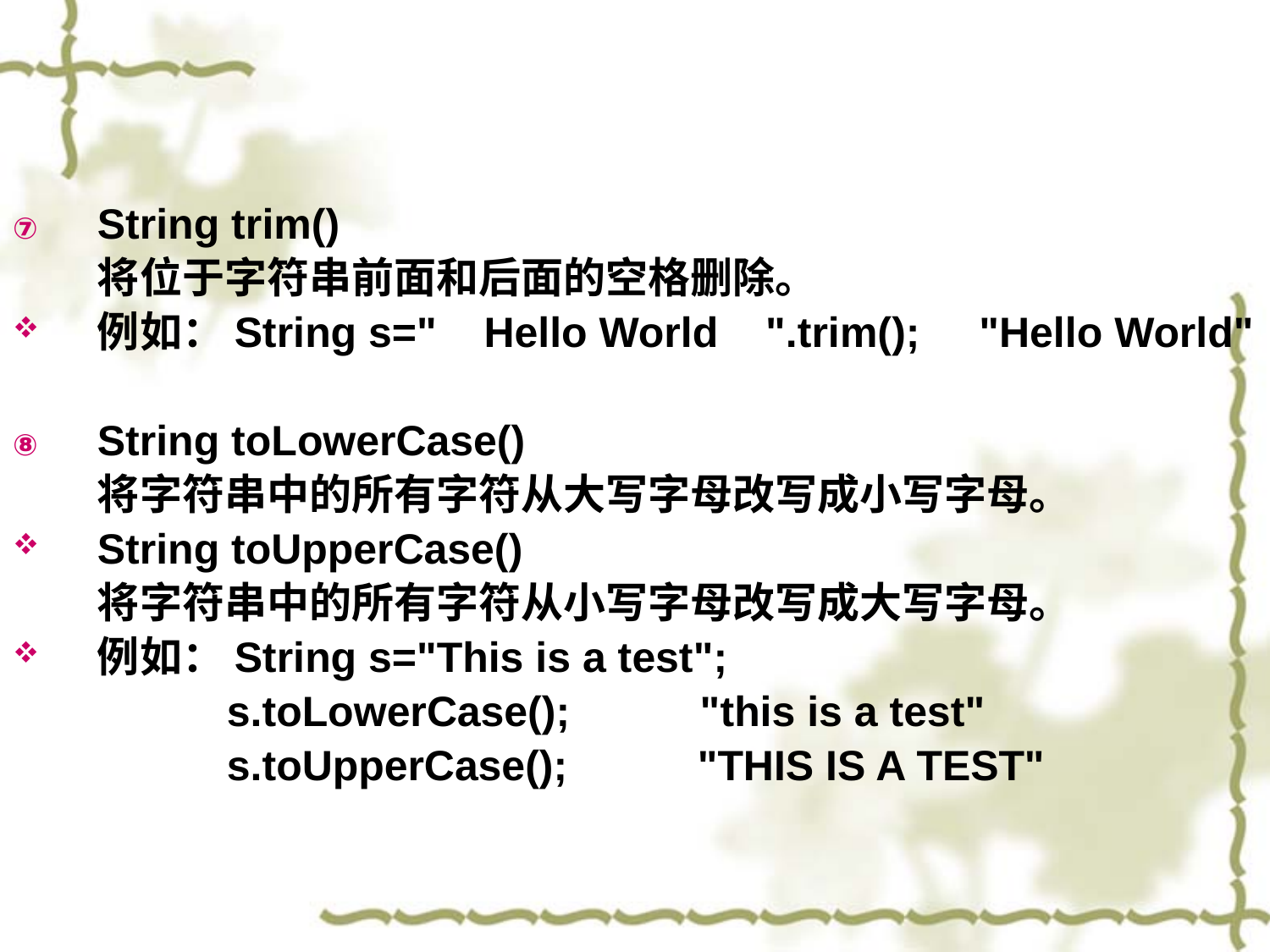

String trim()
	将位于字符串前面和后面的空格删除。
例如：String s="    Hello World    ".trim();     "Hello World"

String toLowerCase()
	将字符串中的所有字符从大写字母改写成小写字母。
String toUpperCase()
	将字符串中的所有字符从小写字母改写成大写字母。
例如：String s="This is a test";
  s.toLowerCase();           "this is a test"
  s.toUpperCase();           "THIS IS A TEST"